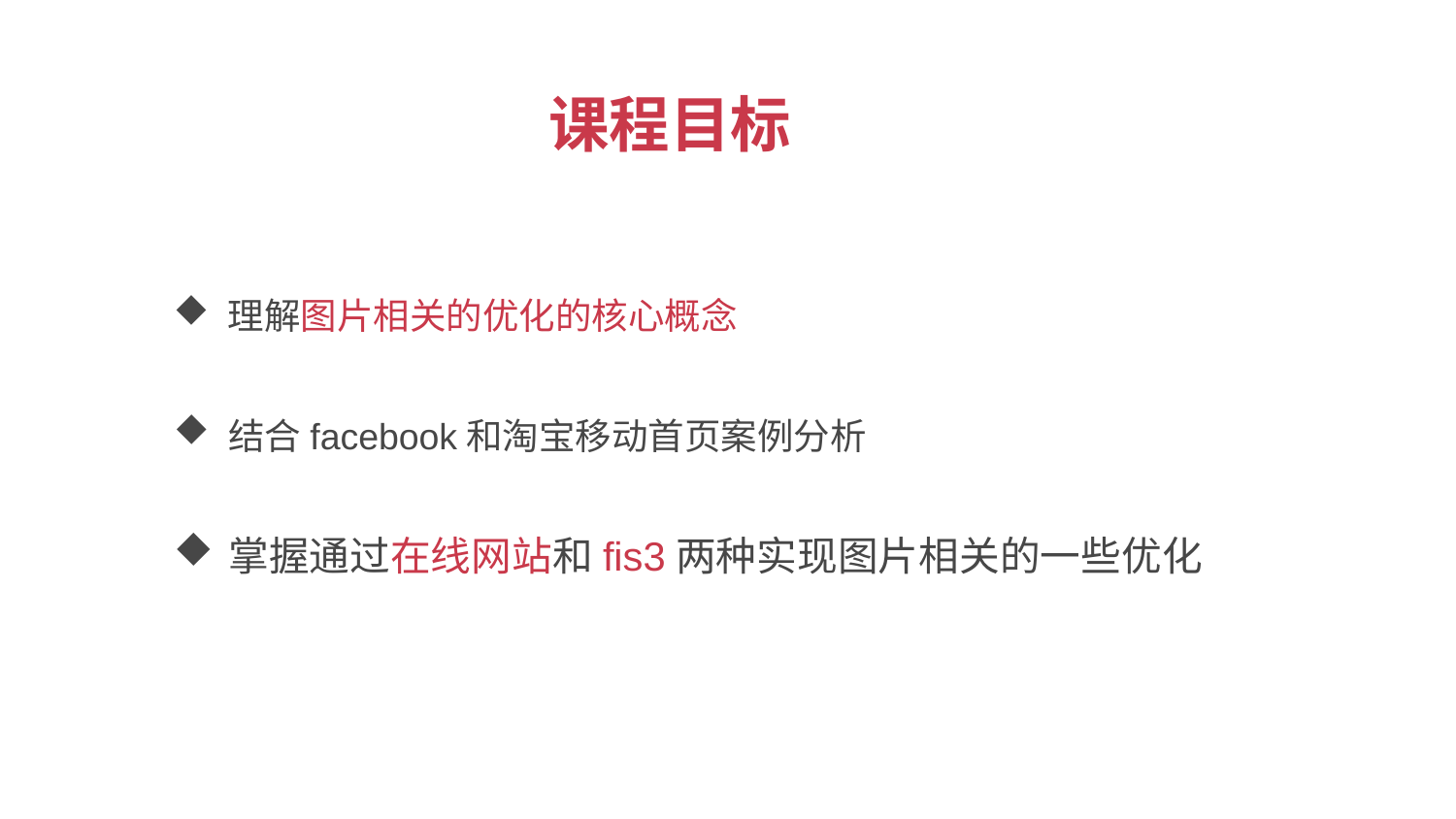

课程目标
理解图片相关的优化的核心概念
结合facebook和淘宝移动首页案例分析
掌握通过在线网站和fis3两种实现图片相关的一些优化